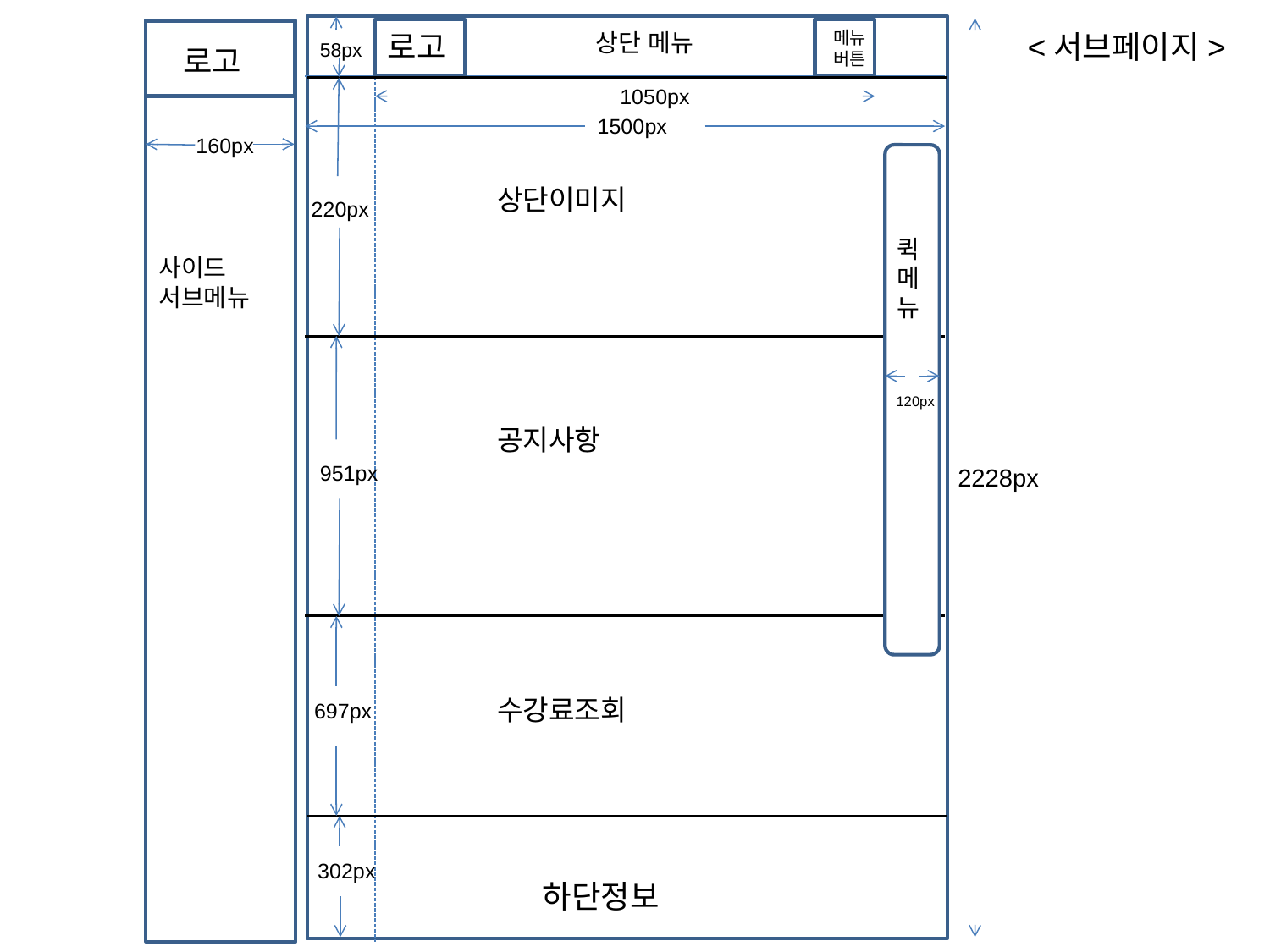

로고
상단 메뉴
메뉴버튼
<서브페이지>
58px
로고
1050px
1500px
160px

상단이미지
220px
퀵메뉴
사이드
서브메뉴
120px
공지사항
951px
2228px
수강료조회
697px
302px
하단정보